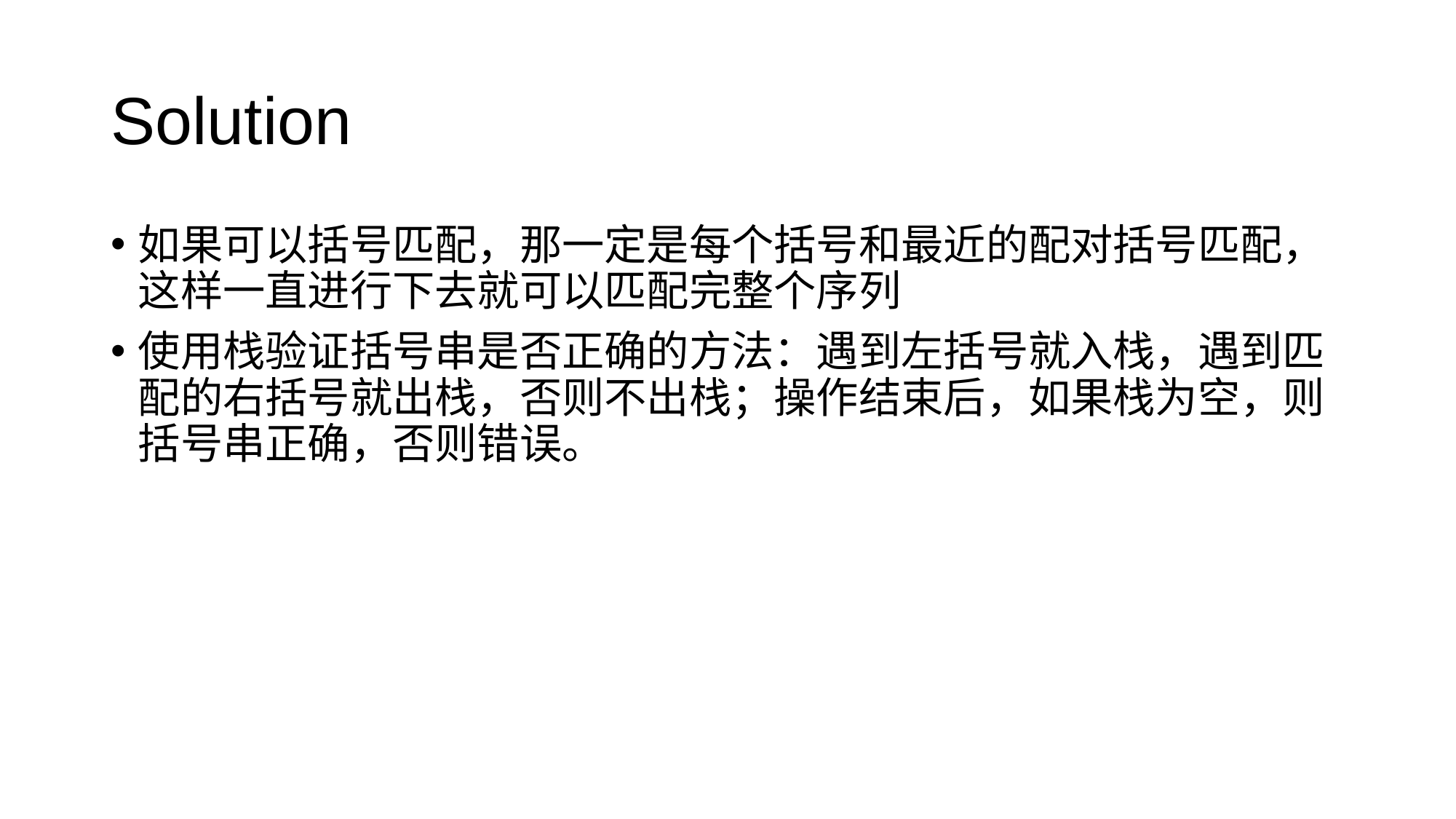

# Solution
如果可以括号匹配，那一定是每个括号和最近的配对括号匹配，这样一直进行下去就可以匹配完整个序列
使用栈验证括号串是否正确的方法：遇到左括号就入栈，遇到匹配的右括号就出栈，否则不出栈；操作结束后，如果栈为空，则括号串正确，否则错误。